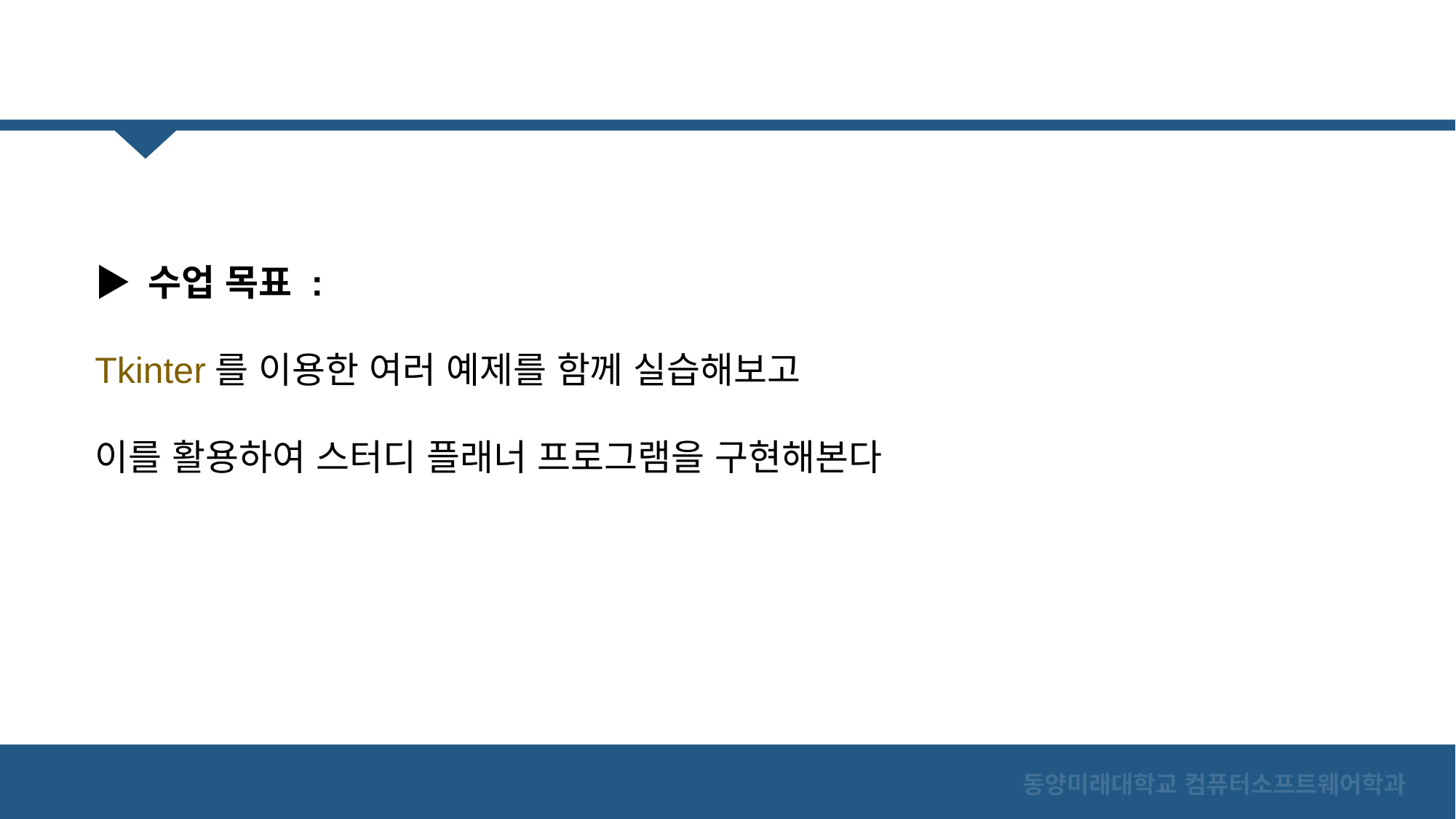

▶ 수업 목표 :
Tkinter를 이용한 여러 예제를 함께 실습해보고
이를 활용하여 스터디 플래너 프로그램을 구현해본다

동양미래대학교 컴퓨터소프트웨어학과